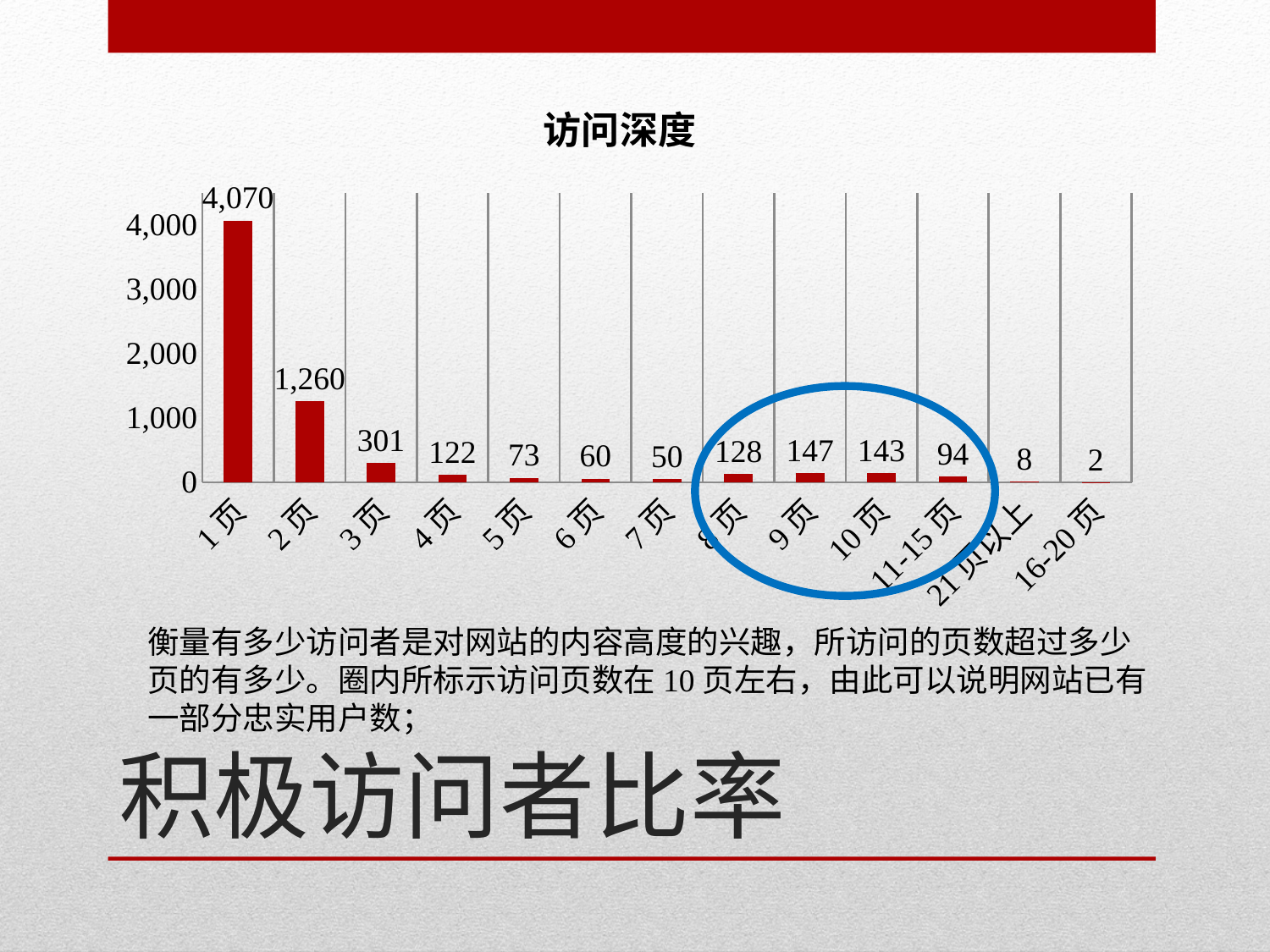

### Chart: 访问深度

| Category | 访问次数 |
|---|---|
| 1页 | 4070.0 |
| 2页 | 1260.0 |
| 3页 | 301.0 |
| 4页 | 122.0 |
| 5页 | 73.0 |
| 6页 | 60.0 |
| 7页 | 50.0 |
| 8页 | 128.0 |
| 9页 | 147.0 |
| 10页 | 143.0 |
| 11-15页 | 94.0 |
| 21页以上 | 8.0 |
| 16-20页 | 2.0 |
衡量有多少访问者是对网站的内容高度的兴趣，所访问的页数超过多少页的有多少。圈内所标示访问页数在10页左右，由此可以说明网站已有一部分忠实用户数；
# 积极访问者比率